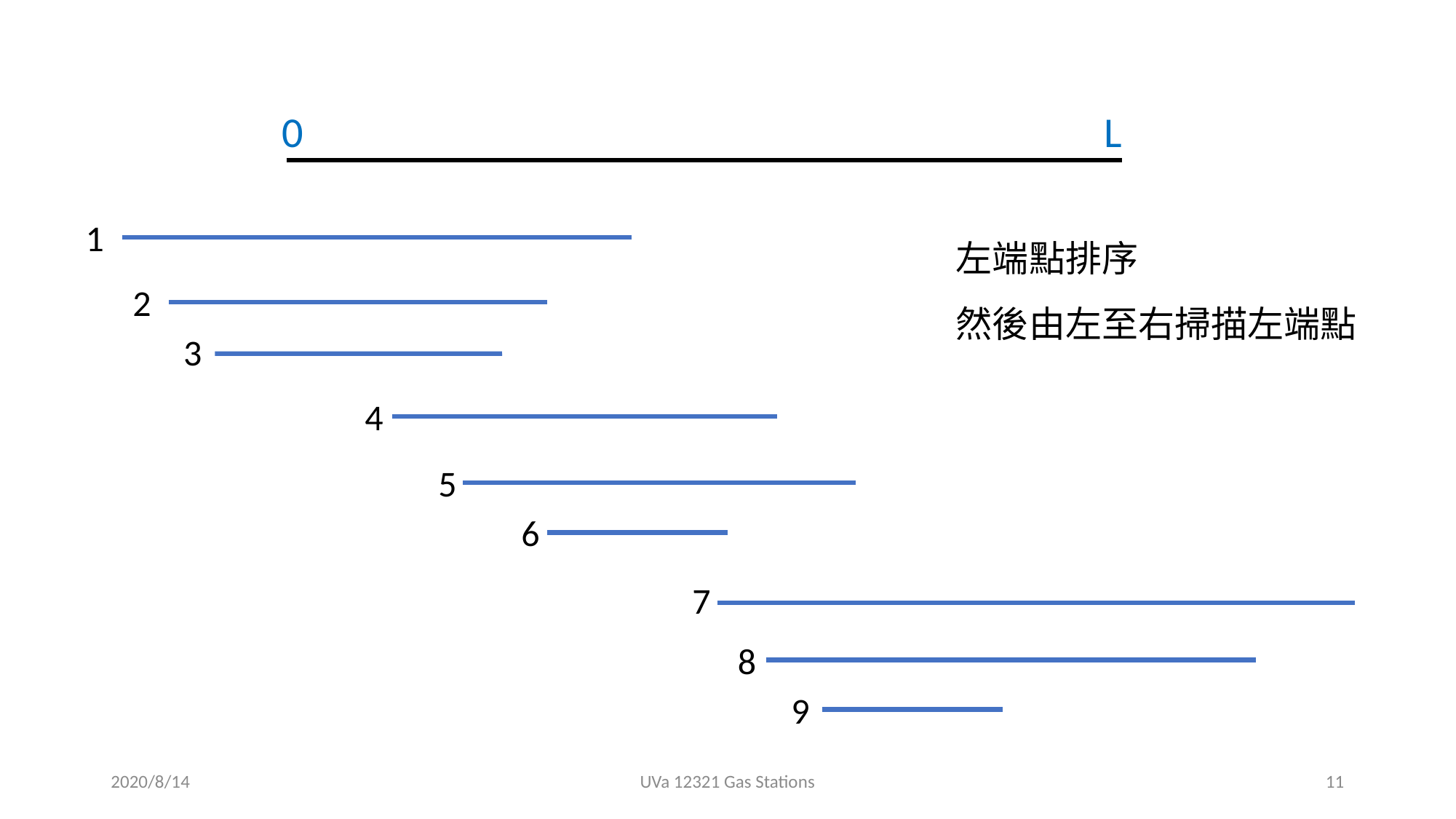

0
L
1
左端點排序
2
然後由左至右掃描左端點
3
4
5
6
7
8
9
2020/8/14
UVa 12321 Gas Stations
11